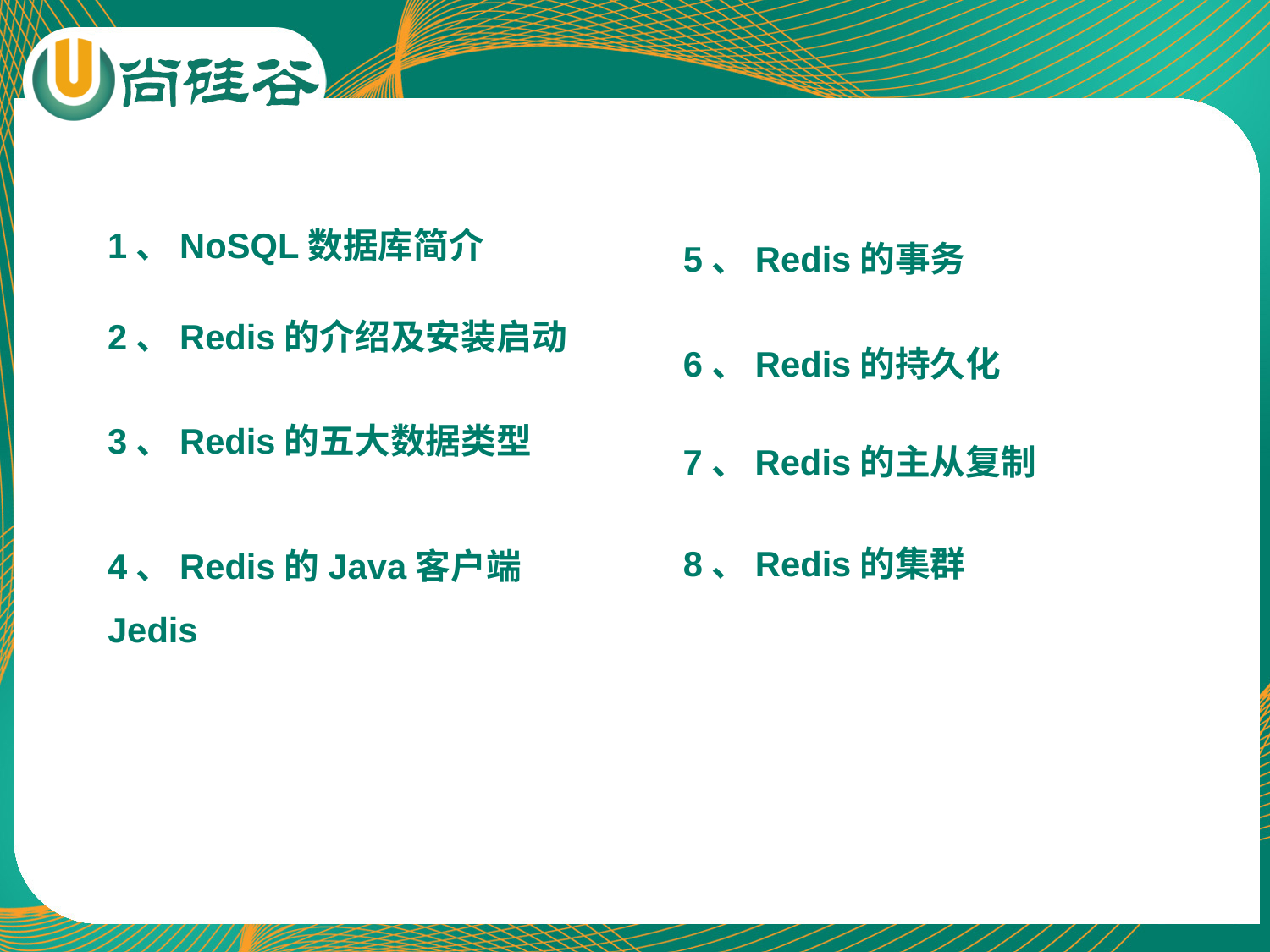

5、Redis的事务
1、NoSQL数据库简介
2、Redis的介绍及安装启动
6、Redis的持久化
3、Redis的五大数据类型
7、Redis的主从复制
8、Redis的集群
4、Redis的Java客户端Jedis